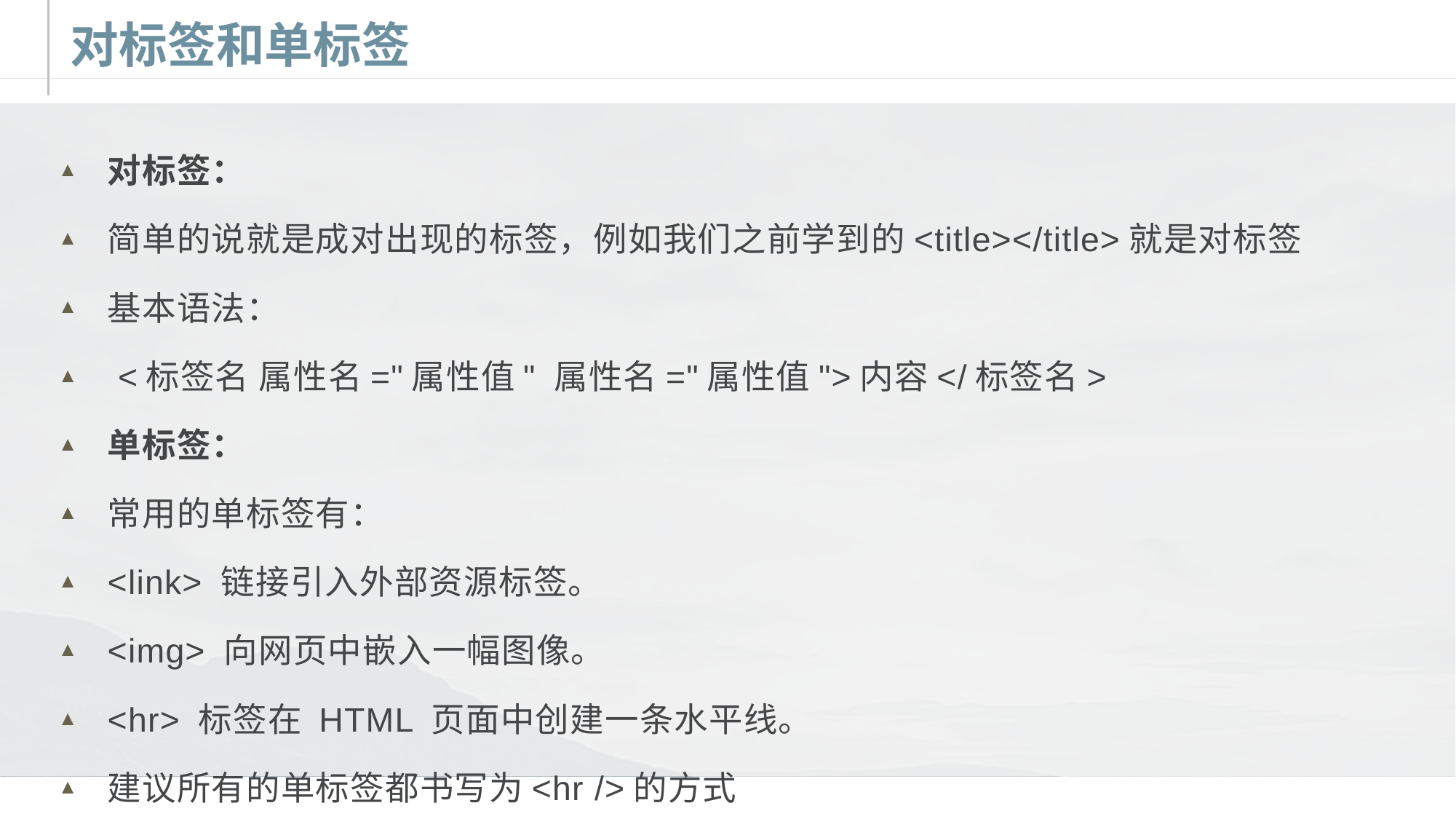

# 对标签和单标签

对标签：
简单的说就是成对出现的标签，例如我们之前学到的<title></title>就是对标签
基本语法：
 <标签名 属性名="属性值" 属性名="属性值">内容</标签名>
单标签：
常用的单标签有：
<link> 链接引入外部资源标签。
<img> 向网页中嵌入一幅图像。
<hr> 标签在 HTML 页面中创建一条水平线。
建议所有的单标签都书写为<hr />的方式
理解方式：某些标签是不可能包含文本内容和子标签的，这些标签都是单标签